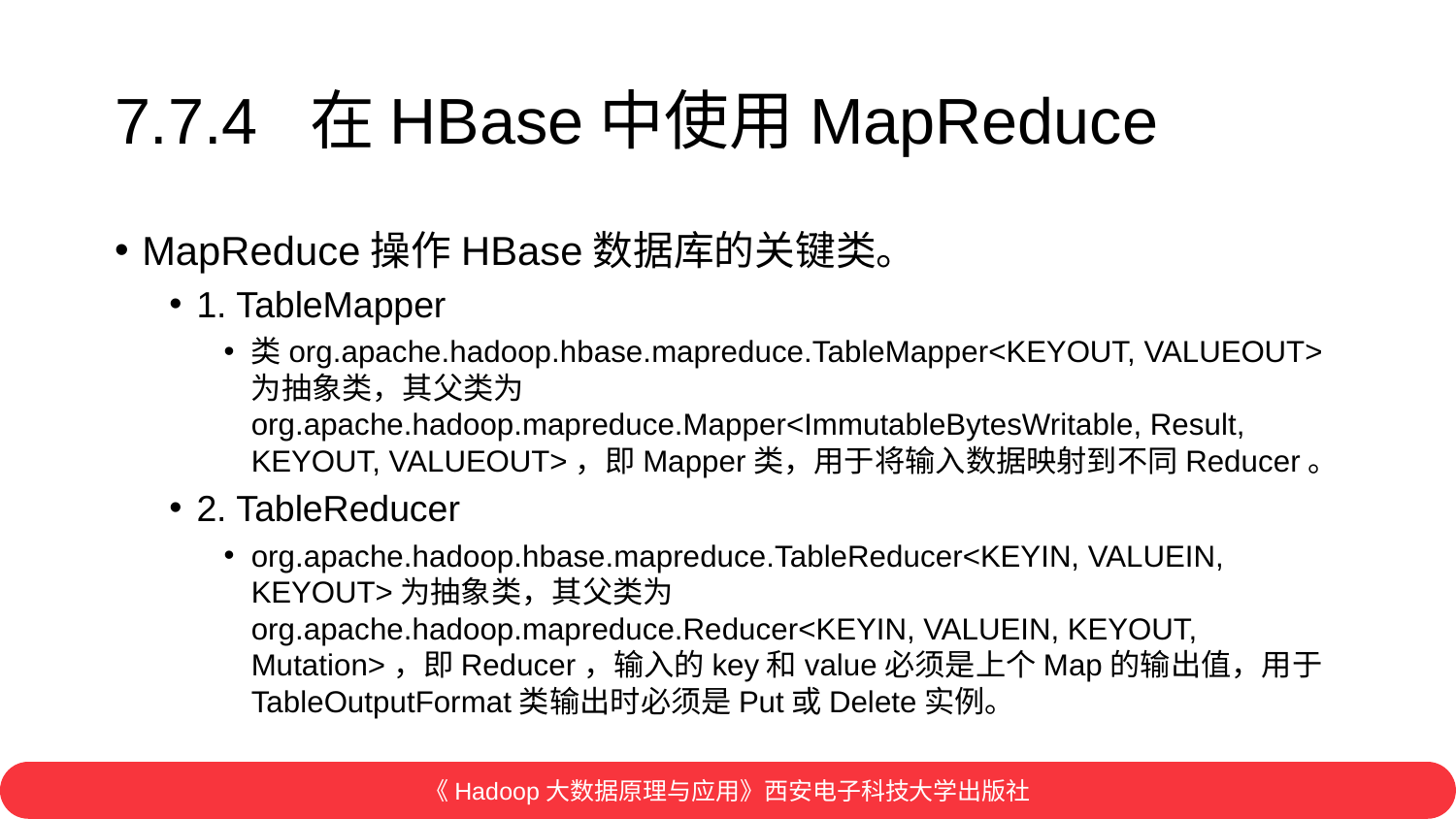

# 7.7.4  在HBase中使用MapReduce
MapReduce操作HBase数据库的关键类。
1. TableMapper
类org.apache.hadoop.hbase.mapreduce.TableMapper<KEYOUT, VALUEOUT>为抽象类，其父类为org.apache.hadoop.mapreduce.Mapper<ImmutableBytesWritable, Result, KEYOUT, VALUEOUT>，即Mapper类，用于将输入数据映射到不同Reducer。
2. TableReducer
org.apache.hadoop.hbase.mapreduce.TableReducer<KEYIN, VALUEIN, KEYOUT>为抽象类，其父类为org.apache.hadoop.mapreduce.Reducer<KEYIN, VALUEIN, KEYOUT, Mutation>，即Reducer，输入的key和value必须是上个Map的输出值，用于TableOutputFormat类输出时必须是Put或Delete实例。